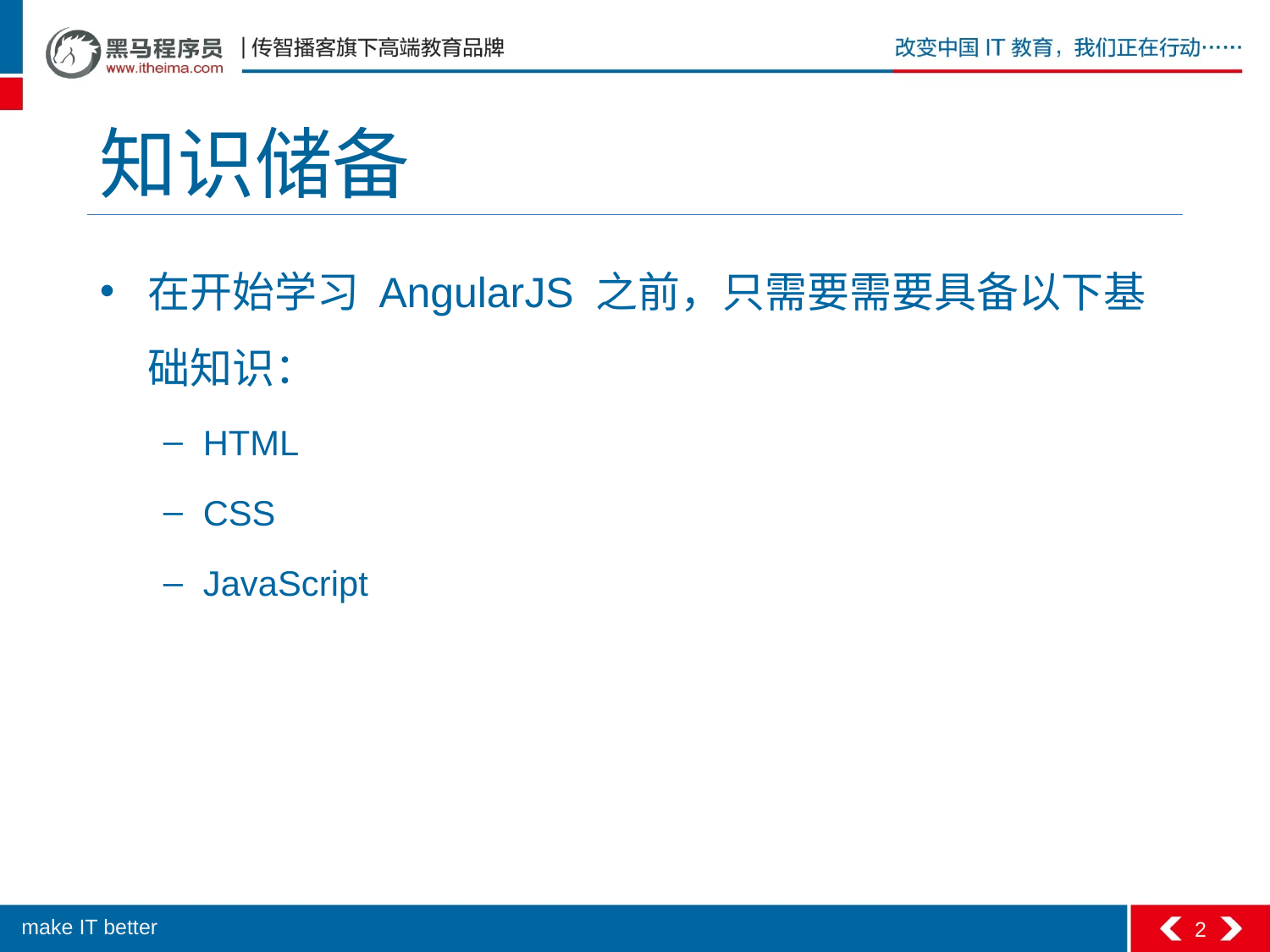

# 知识储备
在开始学习 AngularJS 之前，只需要需要具备以下基础知识：
HTML
CSS
JavaScript
2

make IT better